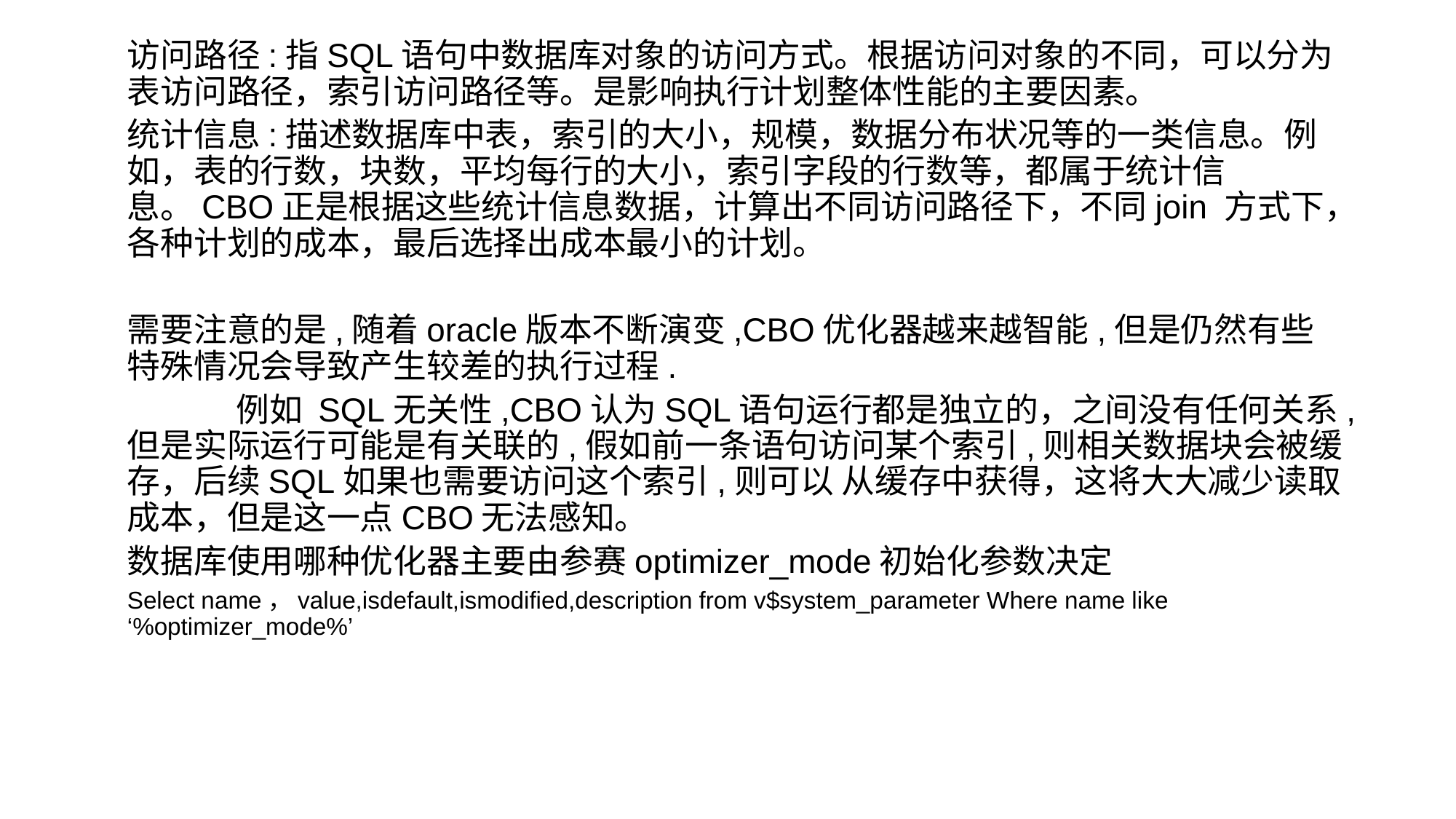

访问路径:指SQL语句中数据库对象的访问方式。根据访问对象的不同，可以分为表访问路径，索引访问路径等。是影响执行计划整体性能的主要因素。
统计信息:描述数据库中表，索引的大小，规模，数据分布状况等的一类信息。例如，表的行数，块数，平均每行的大小，索引字段的行数等，都属于统计信息。CBO正是根据这些统计信息数据，计算出不同访问路径下，不同join 方式下，各种计划的成本，最后选择出成本最小的计划。

需要注意的是,随着oracle版本不断演变,CBO优化器越来越智能,但是仍然有些特殊情况会导致产生较差的执行过程.
	例如 SQL无关性,CBO认为SQL语句运行都是独立的，之间没有任何关系,但是实际运行可能是有关联的,假如前一条语句访问某个索引,则相关数据块会被缓存，后续SQL如果也需要访问这个索引,则可以 从缓存中获得，这将大大减少读取成本，但是这一点CBO无法感知。
数据库使用哪种优化器主要由参赛optimizer_mode初始化参数决定
Select name，value,isdefault,ismodified,description from v$system_parameter Where name like ‘%optimizer_mode%’